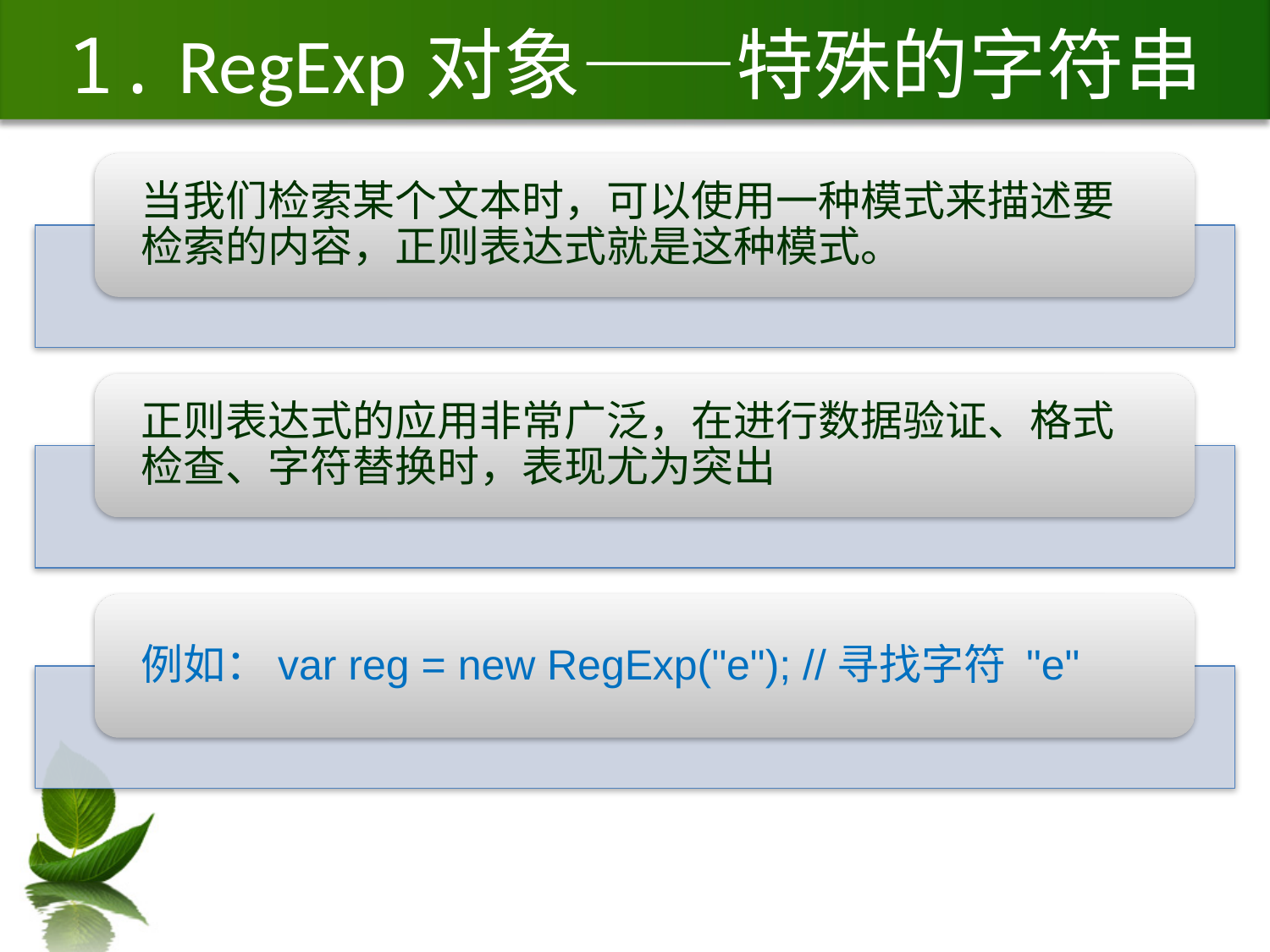

# 1. RegExp对象——特殊的字符串
当我们检索某个文本时，可以使用一种模式来描述要检索的内容，正则表达式就是这种模式。
正则表达式的应用非常广泛，在进行数据验证、格式检查、字符替换时，表现尤为突出
例如：var reg = new RegExp("e"); //寻找字符 "e"